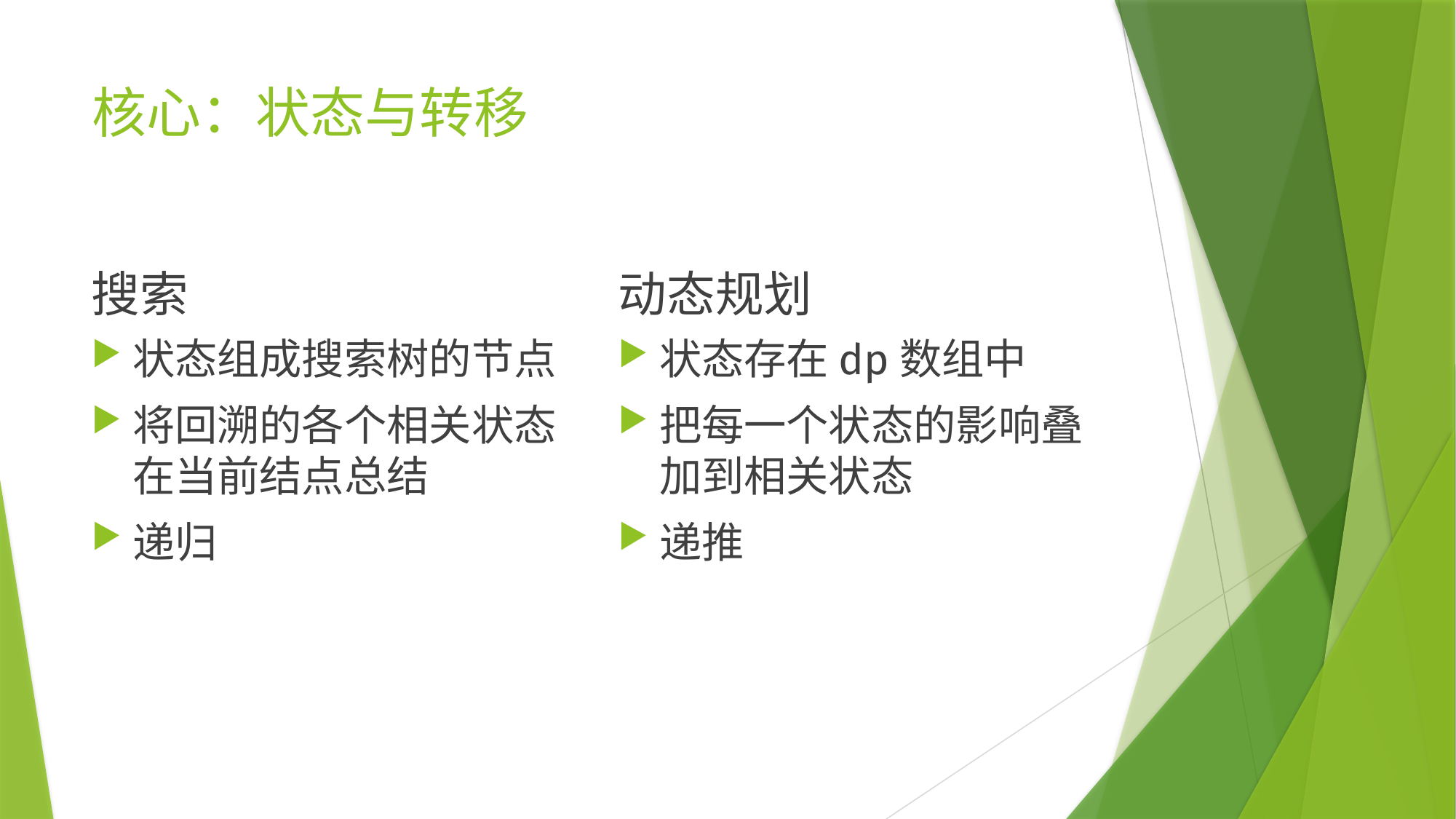

# 核心：状态与转移
搜索
动态规划
状态组成搜索树的节点
将回溯的各个相关状态在当前结点总结
递归
状态存在dp数组中
把每一个状态的影响叠加到相关状态
递推